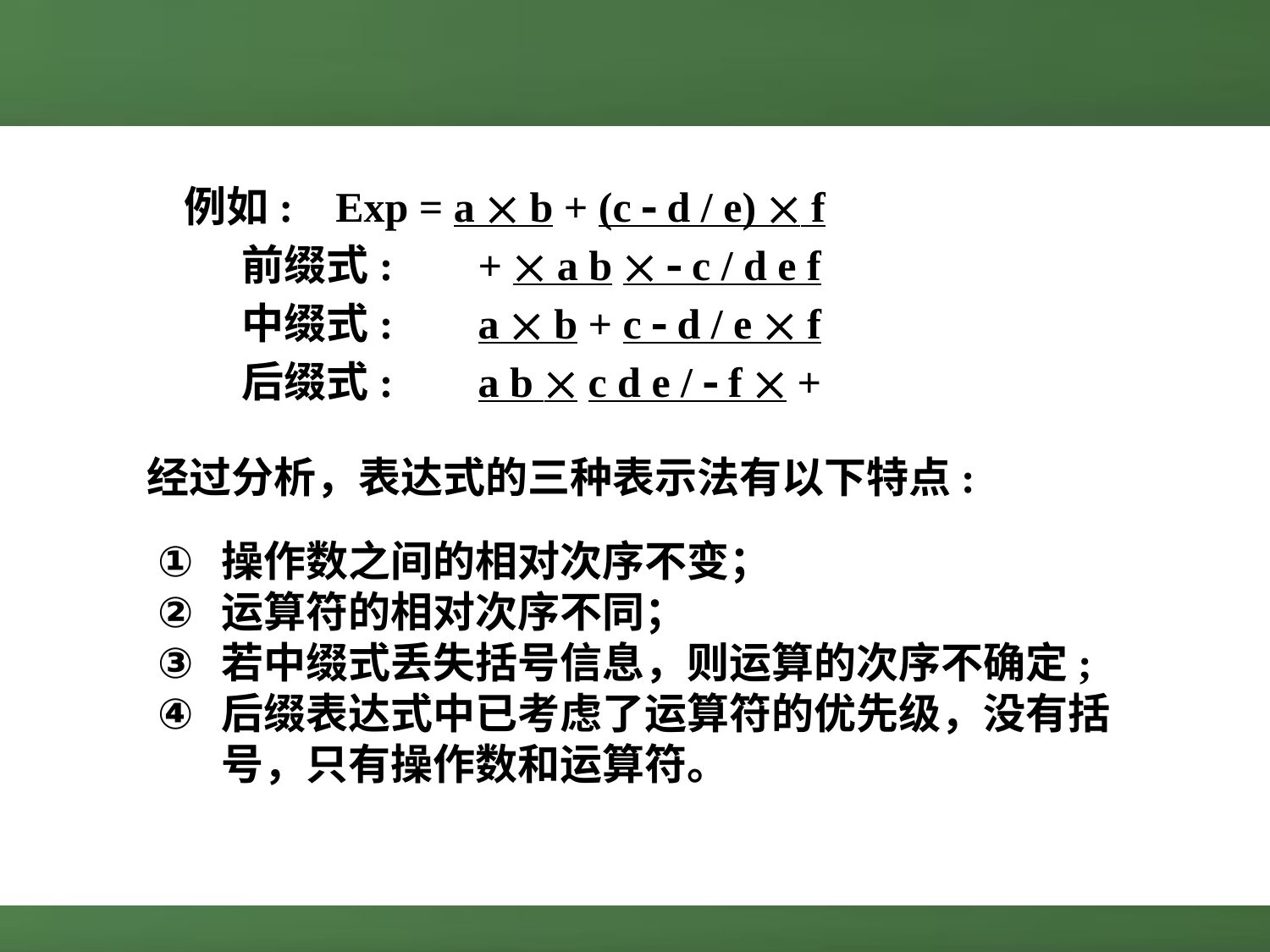

例如:    Exp = a × b + (c − d / e) × f
     前缀式:        + × a b × − c / d e f
     中缀式:        a × b + c − d / e × f
     后缀式:        a b × c d e / − f × +
经过分析，表达式的三种表示法有以下特点:
操作数之间的相对次序不变；
运算符的相对次序不同；
若中缀式丢失括号信息，则运算的次序不确定;
后缀表达式中已考虑了运算符的优先级，没有括号，只有操作数和运算符。